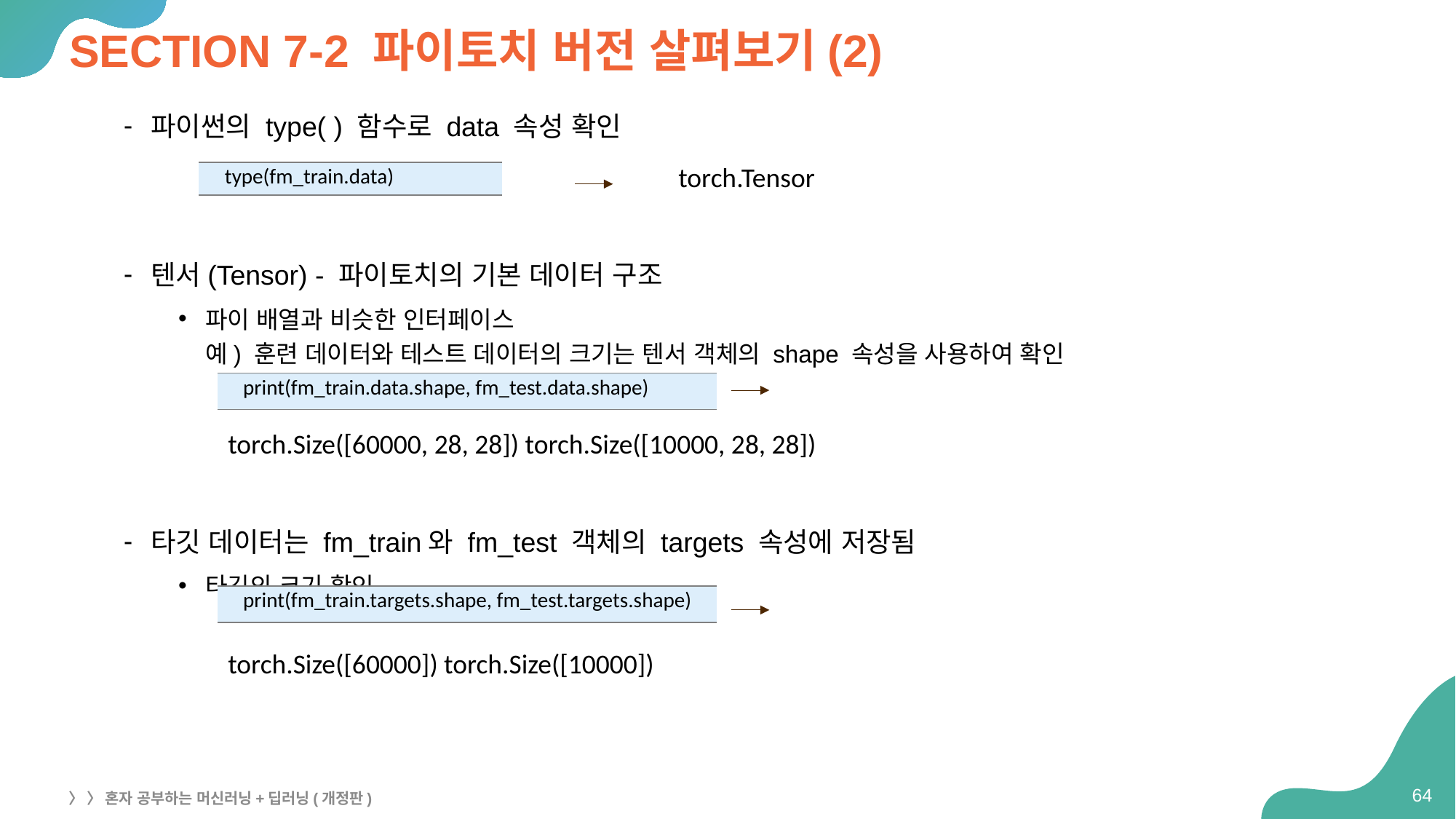

# SECTION 7-2 파이토치 버전 살펴보기(2)
파이썬의 type( ) 함수로 data 속성 확인

텐서(Tensor) - 파이토치의 기본 데이터 구조
파이 배열과 비슷한 인터페이스
예) 훈련 데이터와 테스트 데이터의 크기는 텐서 객체의 shape 속성을 사용하여 확인

타깃 데이터는 fm_train와 fm_test 객체의 targets 속성에 저장됨
타깃의 크기 확인
torch.Tensor
| type(fm\_train.data) |
| --- |
| print(fm\_train.data.shape, fm\_test.data.shape) |
| --- |
torch.Size([60000, 28, 28]) torch.Size([10000, 28, 28])
| print(fm\_train.targets.shape, fm\_test.targets.shape) |
| --- |
torch.Size([60000]) torch.Size([10000])
64
〉 〉 혼자 공부하는 머신러닝+딥러닝(개정판)